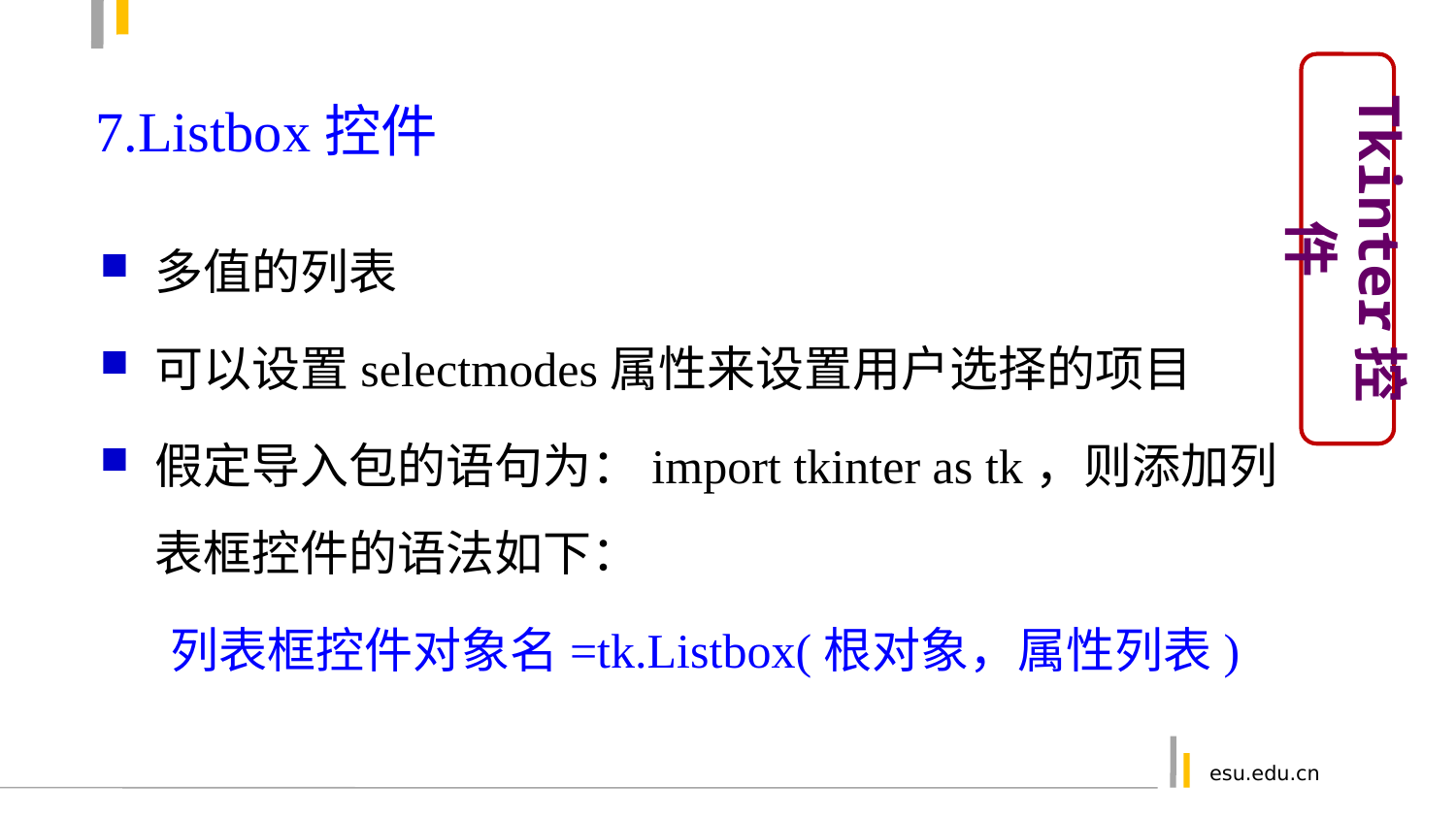

Tkinter控件
7.Listbox控件
多值的列表
可以设置selectmodes属性来设置用户选择的项目
假定导入包的语句为：import tkinter as tk，则添加列表框控件的语法如下：
列表框控件对象名=tk.Listbox(根对象，属性列表)